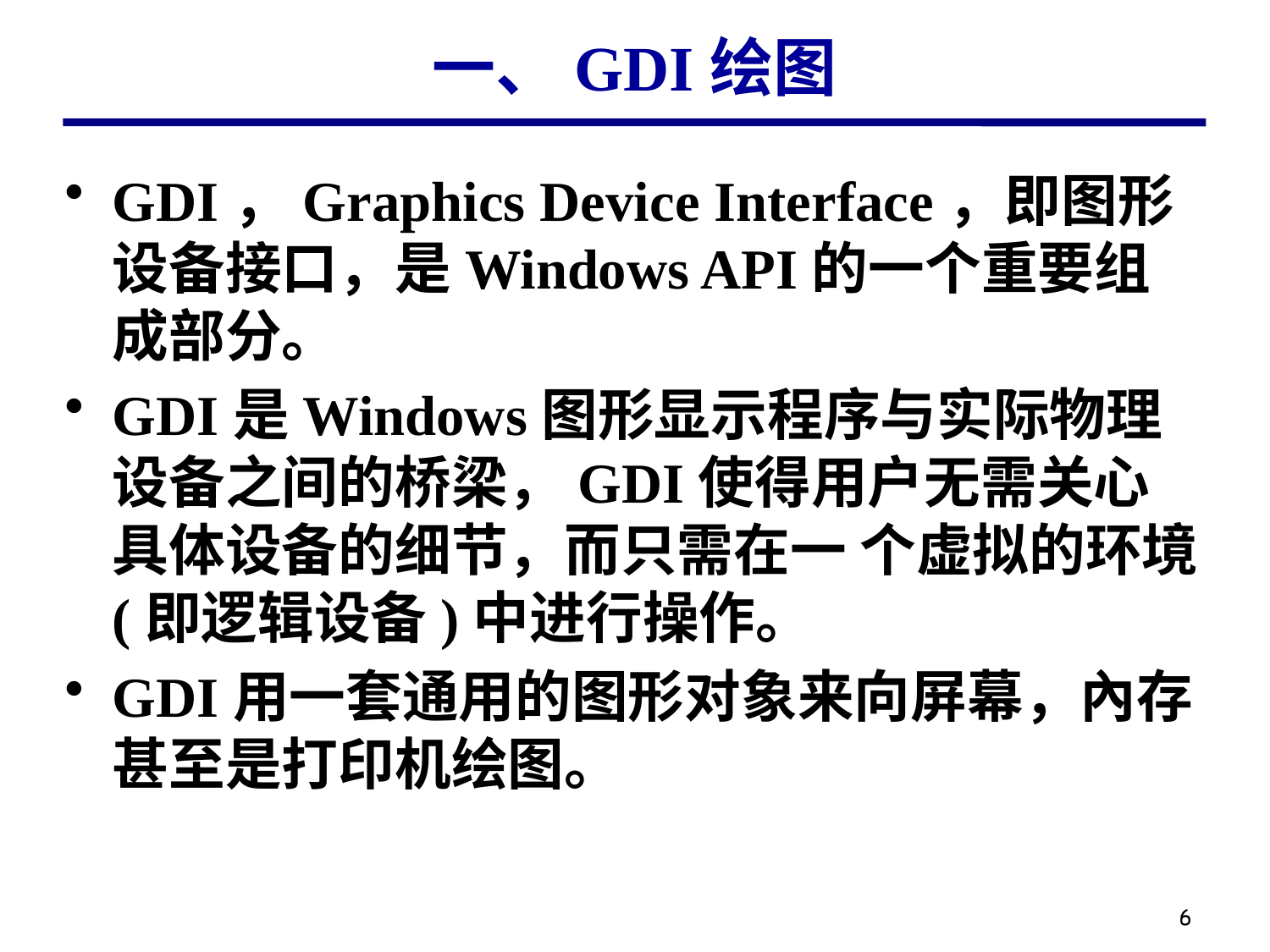

# 一、GDI绘图
GDI，Graphics Device Interface，即图形设备接口，是Windows API的一个重要组成部分。
GDI是Windows图形显示程序与实际物理设备之间的桥梁，GDI使得用户无需关心具体设备的细节，而只需在一 个虚拟的环境(即逻辑设备)中进行操作。
GDI用一套通用的图形对象来向屏幕，內存甚至是打印机绘图。